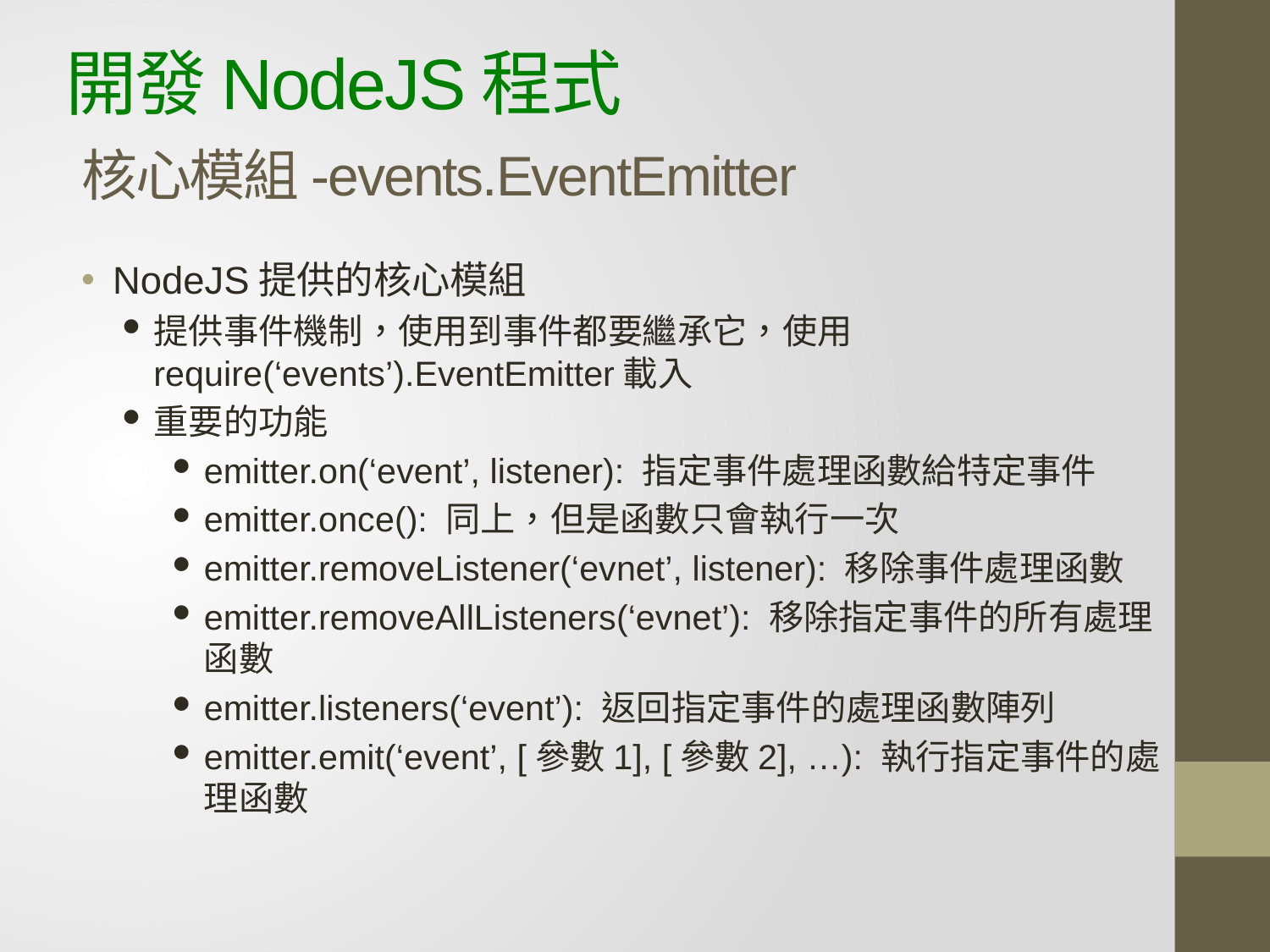

# 開發NodeJS程式 核心模組-events.EventEmitter

NodeJS提供的核心模組
提供事件機制，使用到事件都要繼承它，使用require(‘events’).EventEmitter載入
重要的功能
emitter.on(‘event’, listener): 指定事件處理函數給特定事件
emitter.once(): 同上，但是函數只會執行一次
emitter.removeListener(‘evnet’, listener): 移除事件處理函數
emitter.removeAllListeners(‘evnet’): 移除指定事件的所有處理函數
emitter.listeners(‘event’): 返回指定事件的處理函數陣列
emitter.emit(‘event’, [參數1], [參數2], …): 執行指定事件的處理函數